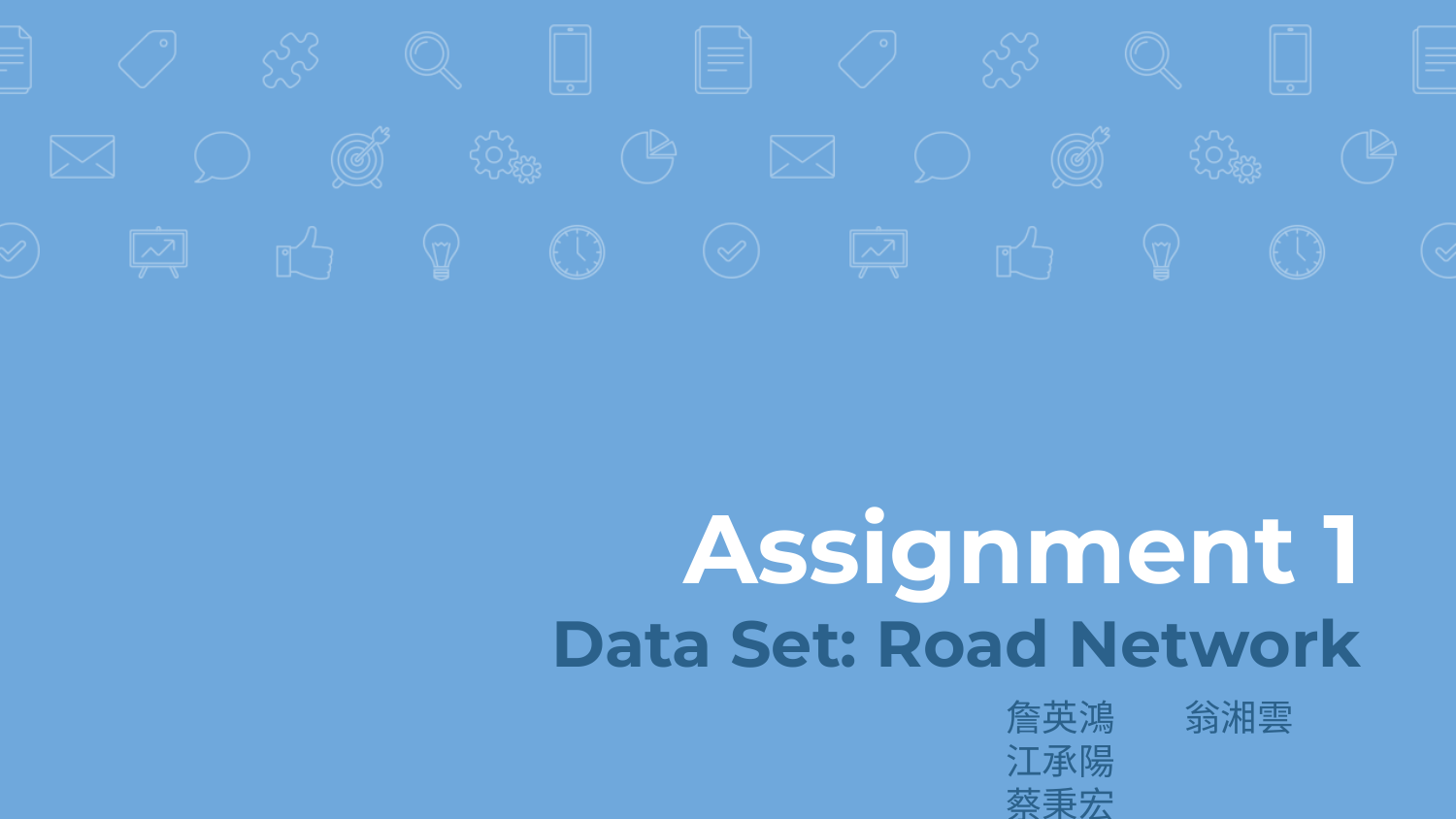

# Assignment 1 Data Set: Road Network
詹英鴻
江承陽
蔡秉宏
翁湘雲